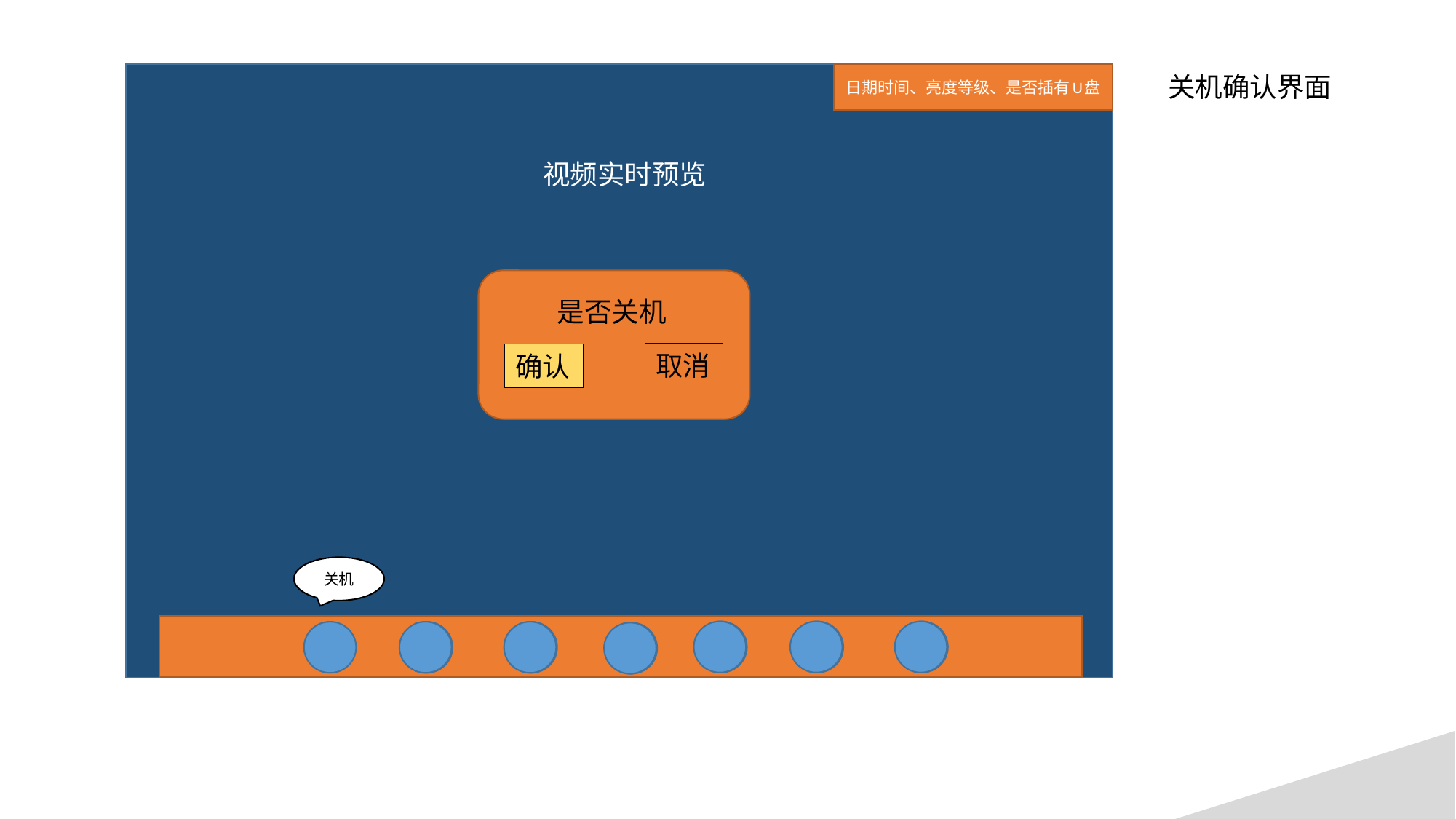

日期时间、亮度等级、是否插有U盘
关机确认界面

视频实时预览

是否关机
取消
确认
关机